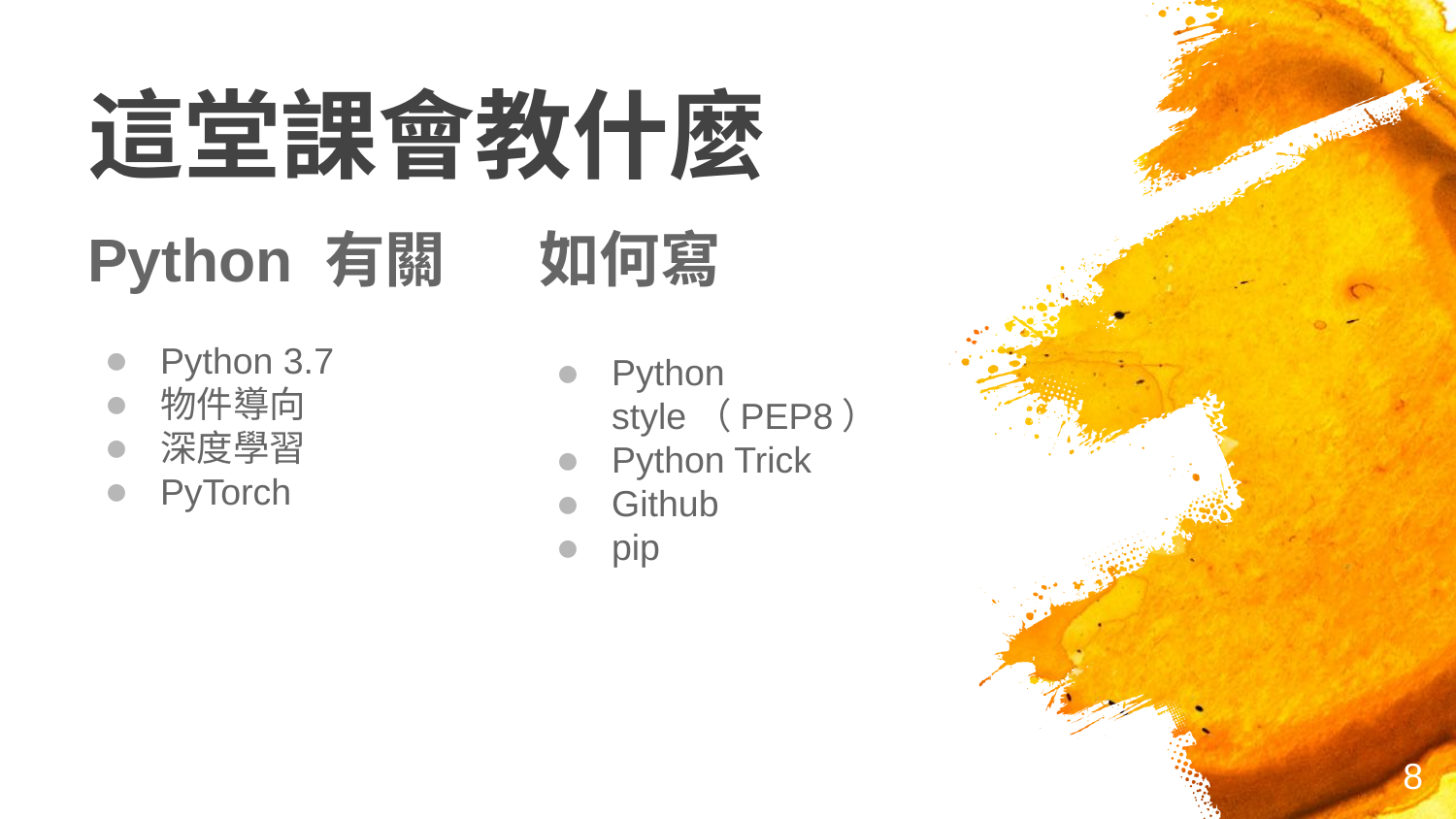

# 這堂課會教什麼
Python 有關

Python 3.7
物件導向
深度學習
PyTorch
如何寫

Python style（PEP8）
Python Trick
Github
pip
8